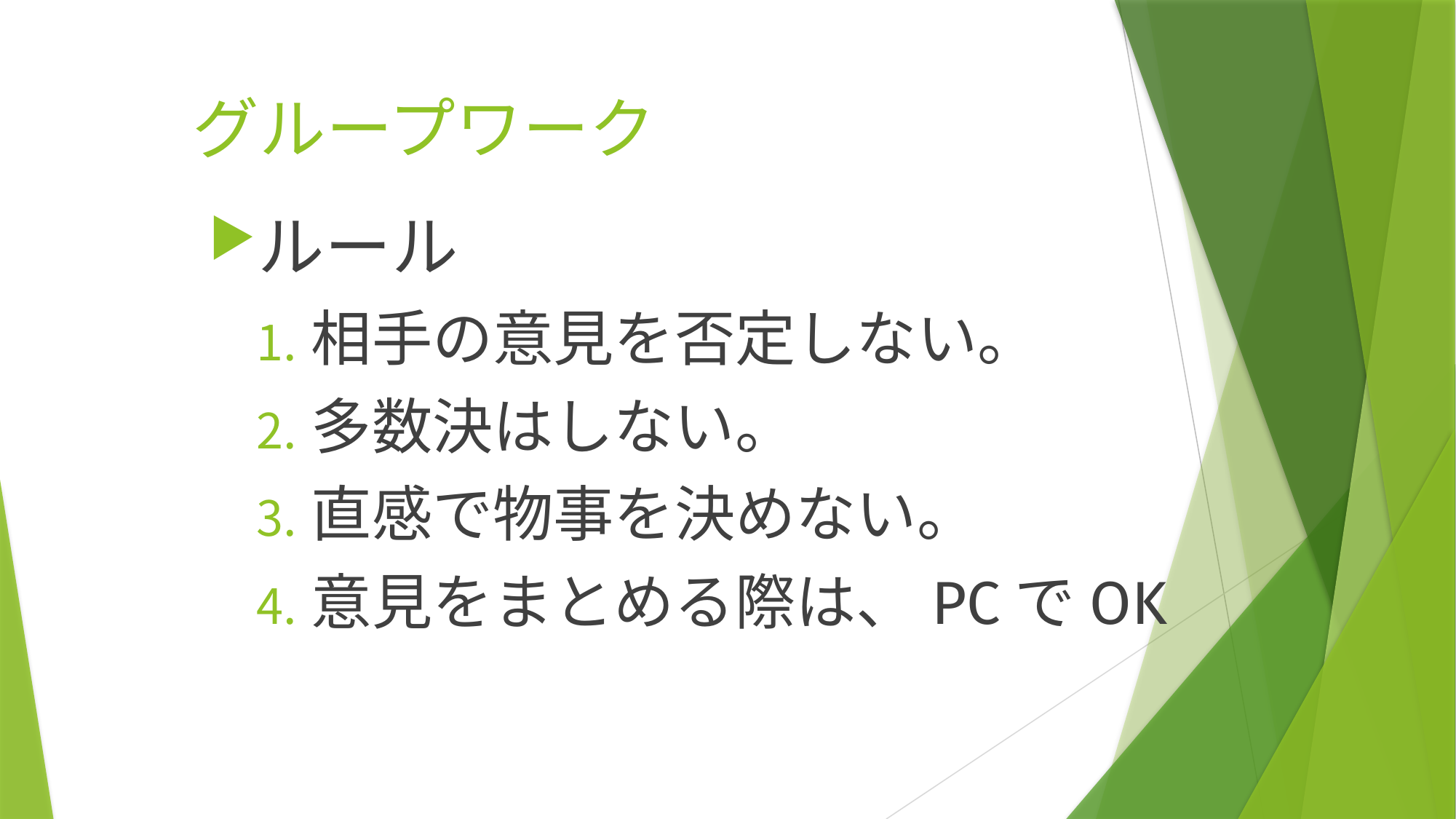

# グループワーク
ルール
相手の意見を否定しない。
多数決はしない。
直感で物事を決めない。
意見をまとめる際は、PCでOK